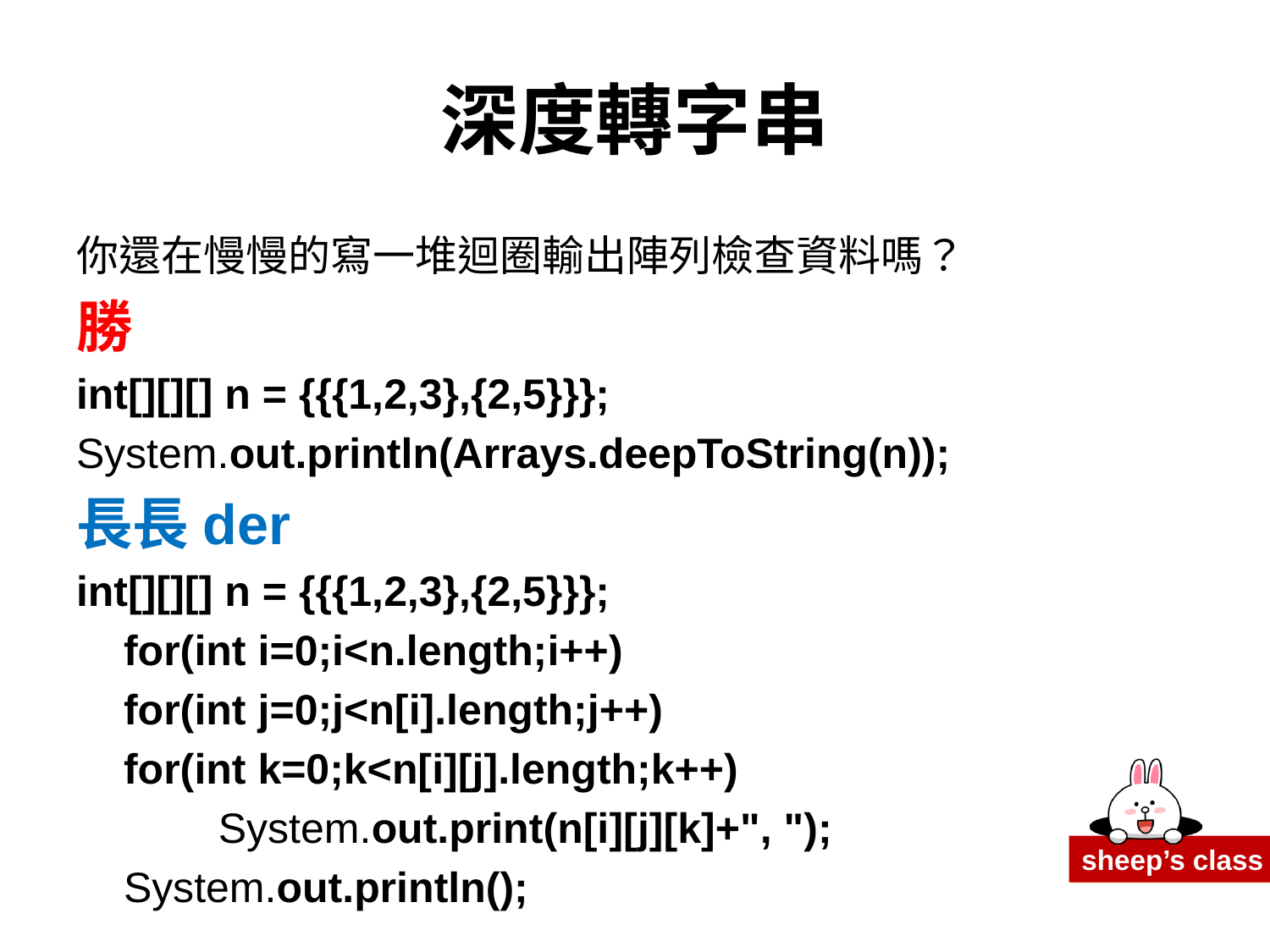

# 深度轉字串
你還在慢慢的寫一堆迴圈輸出陣列檢查資料嗎？
勝
int[][][] n = {{{1,2,3},{2,5}}};
System.out.println(Arrays.deepToString(n));
長長der
int[][][] n = {{{1,2,3},{2,5}}};
    for(int i=0;i<n.length;i++)
    for(int j=0;j<n[i].length;j++)
    for(int k=0;k<n[i][j].length;k++)
            System.out.print(n[i][j][k]+", ");
    System.out.println();